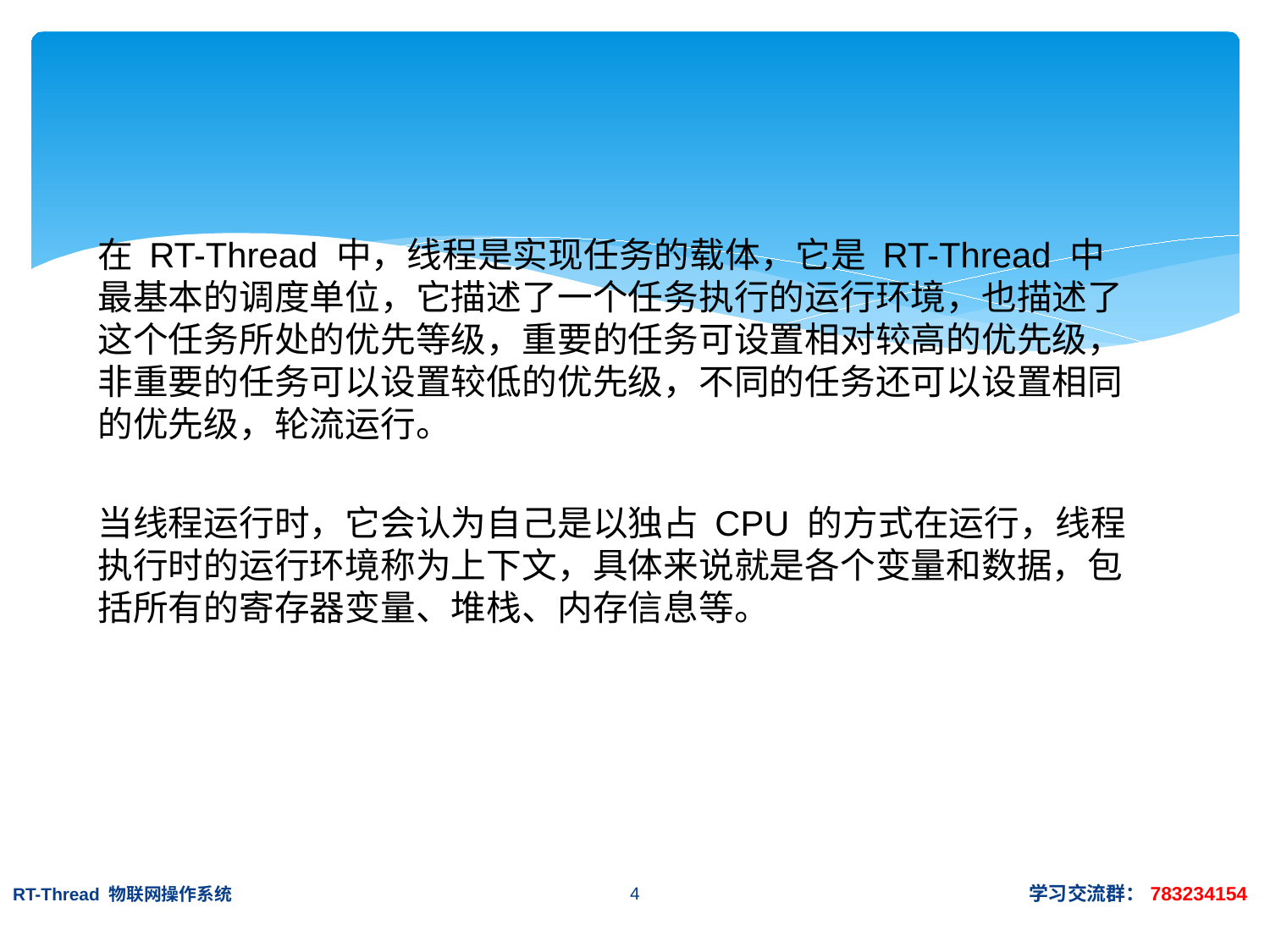

在 RT-Thread 中，线程是实现任务的载体，它是 RT-Thread 中最基本的调度单位，它描述了一个任务执行的运行环境，也描述了这个任务所处的优先等级，重要的任务可设置相对较高的优先级，非重要的任务可以设置较低的优先级，不同的任务还可以设置相同的优先级，轮流运行。

当线程运行时，它会认为自己是以独占 CPU 的方式在运行，线程执行时的运行环境称为上下文，具体来说就是各个变量和数据，包括所有的寄存器变量、堆栈、内存信息等。

4
RT-Thread 物联网操作系统							学习交流群：783234154